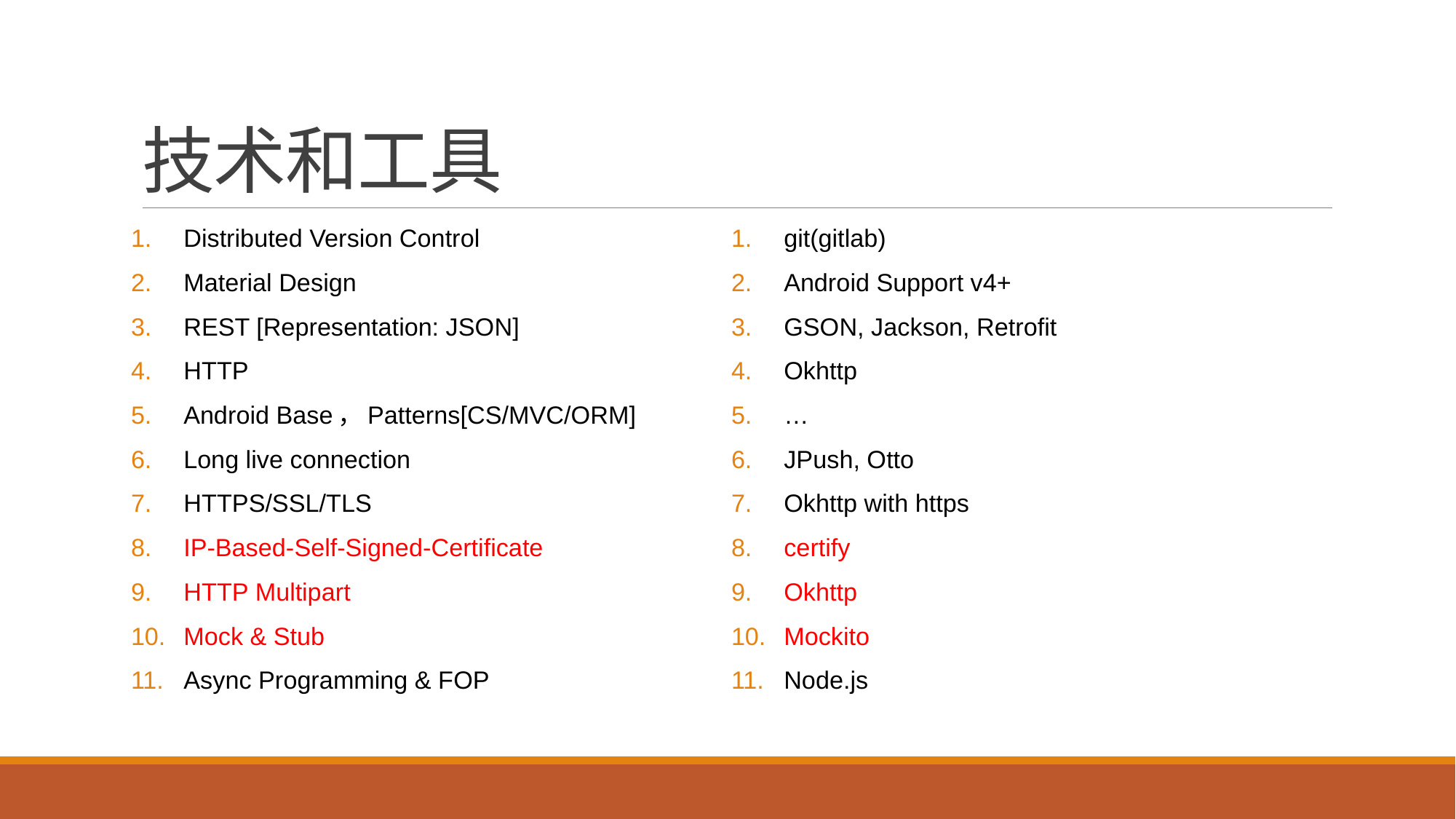

# 技术和工具
Distributed Version Control
Material Design
REST [Representation: JSON]
HTTP
Android Base，Patterns[CS/MVC/ORM]
Long live connection
HTTPS/SSL/TLS
IP-Based-Self-Signed-Certificate
HTTP Multipart
Mock & Stub
Async Programming & FOP
git(gitlab)
Android Support v4+
GSON, Jackson, Retrofit
Okhttp
…
JPush, Otto
Okhttp with https
certify
Okhttp
Mockito
Node.js